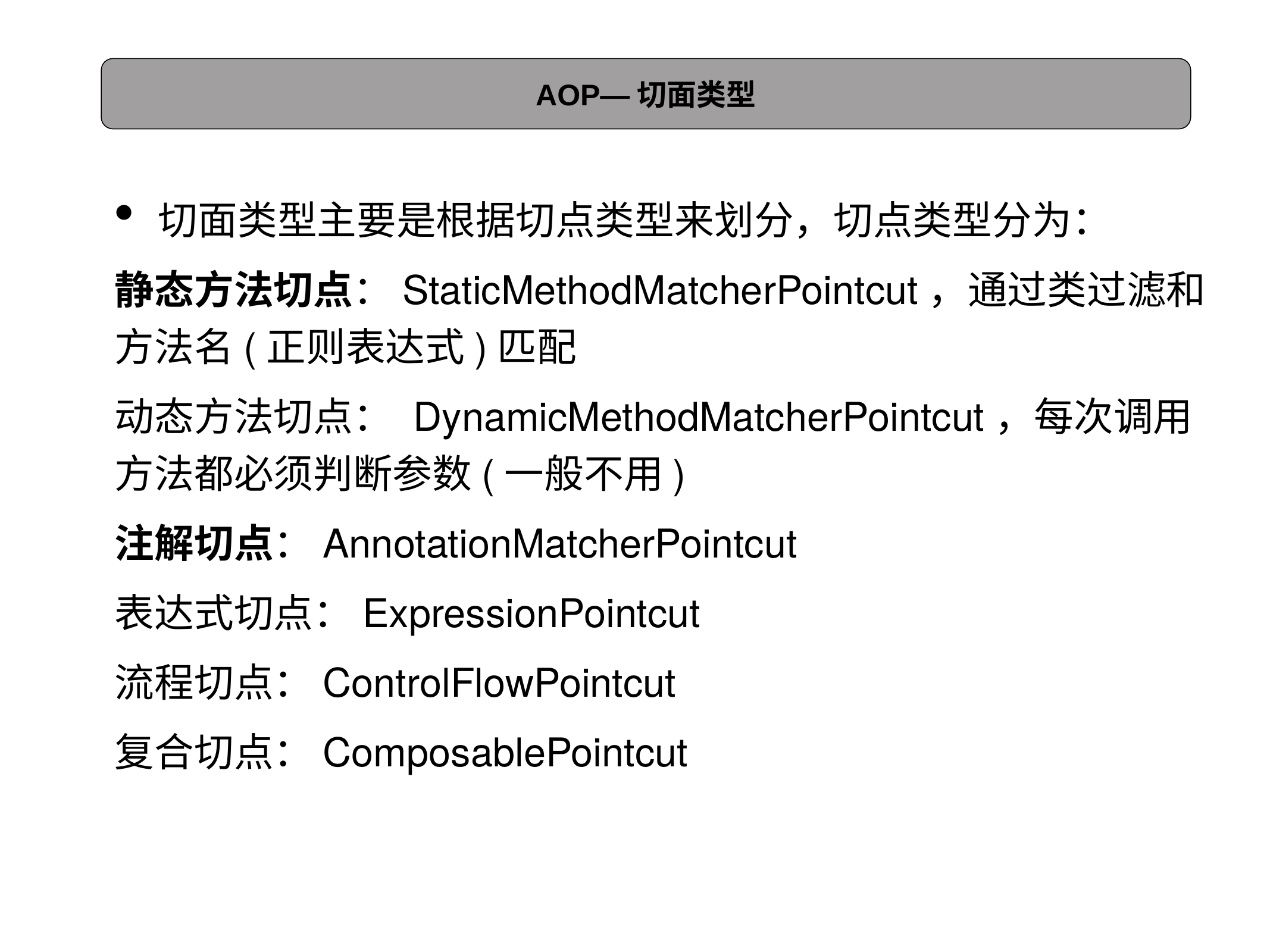

AOP—切面类型
切面类型主要是根据切点类型来划分，切点类型分为：
静态方法切点：StaticMethodMatcherPointcut，通过类过滤和方法名(正则表达式)匹配
动态方法切点： DynamicMethodMatcherPointcut，每次调用方法都必须判断参数(一般不用)
注解切点：AnnotationMatcherPointcut
表达式切点：ExpressionPointcut
流程切点：ControlFlowPointcut
复合切点：ComposablePointcut